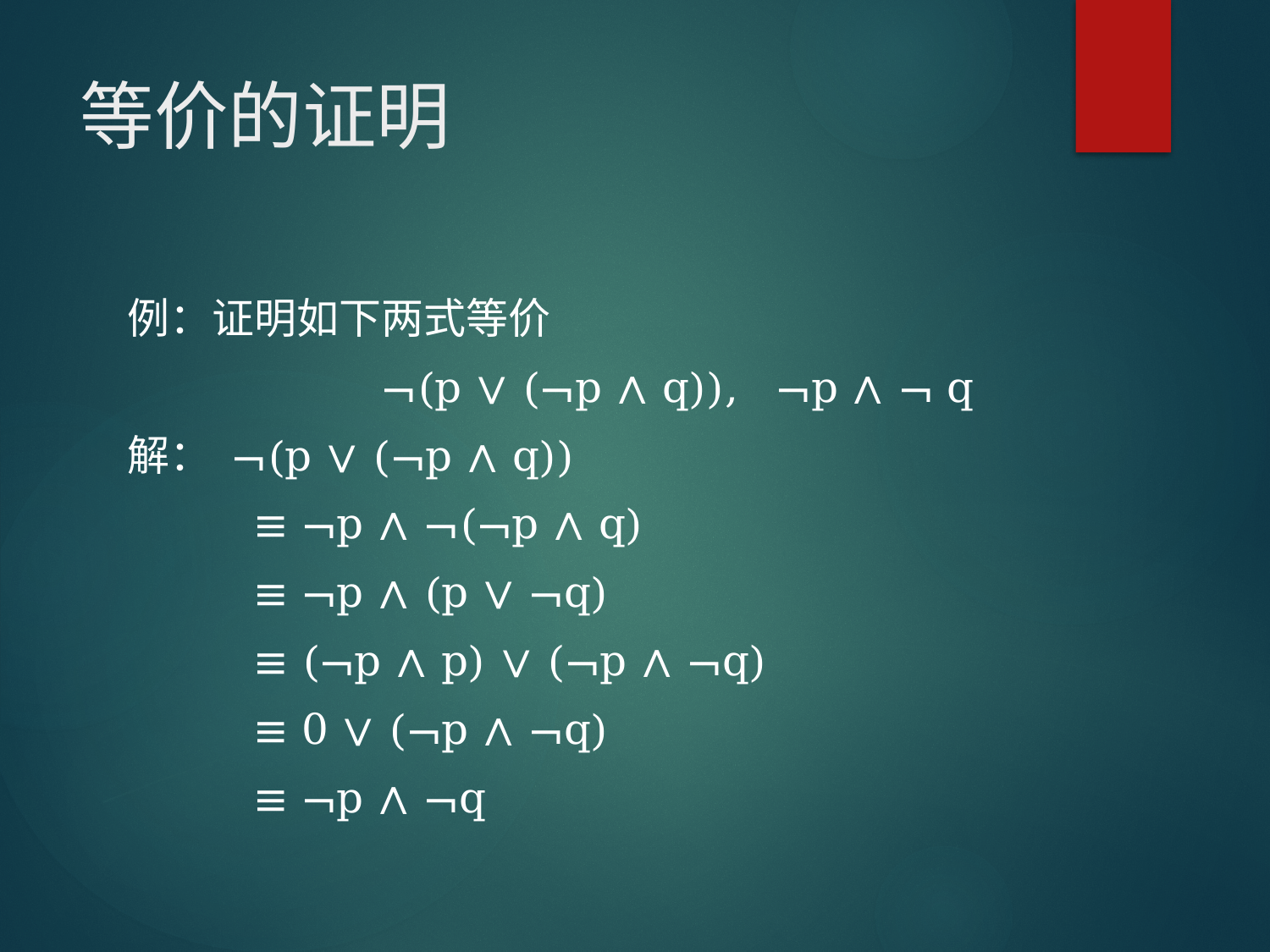

# 等价的证明
例：证明如下两式等价
		¬(p ∨ (¬p ∧ q)), 	 ¬p ∧ ¬ q
解： ¬(p ∨ (¬p ∧ q))
	≡ ¬p ∧ ¬(¬p ∧ q)
	≡ ¬p ∧ (p ∨ ¬q)
	≡ (¬p ∧ p) ∨ (¬p ∧ ¬q)
	≡ 0 ∨ (¬p ∧ ¬q)
	≡ ¬p ∧ ¬q